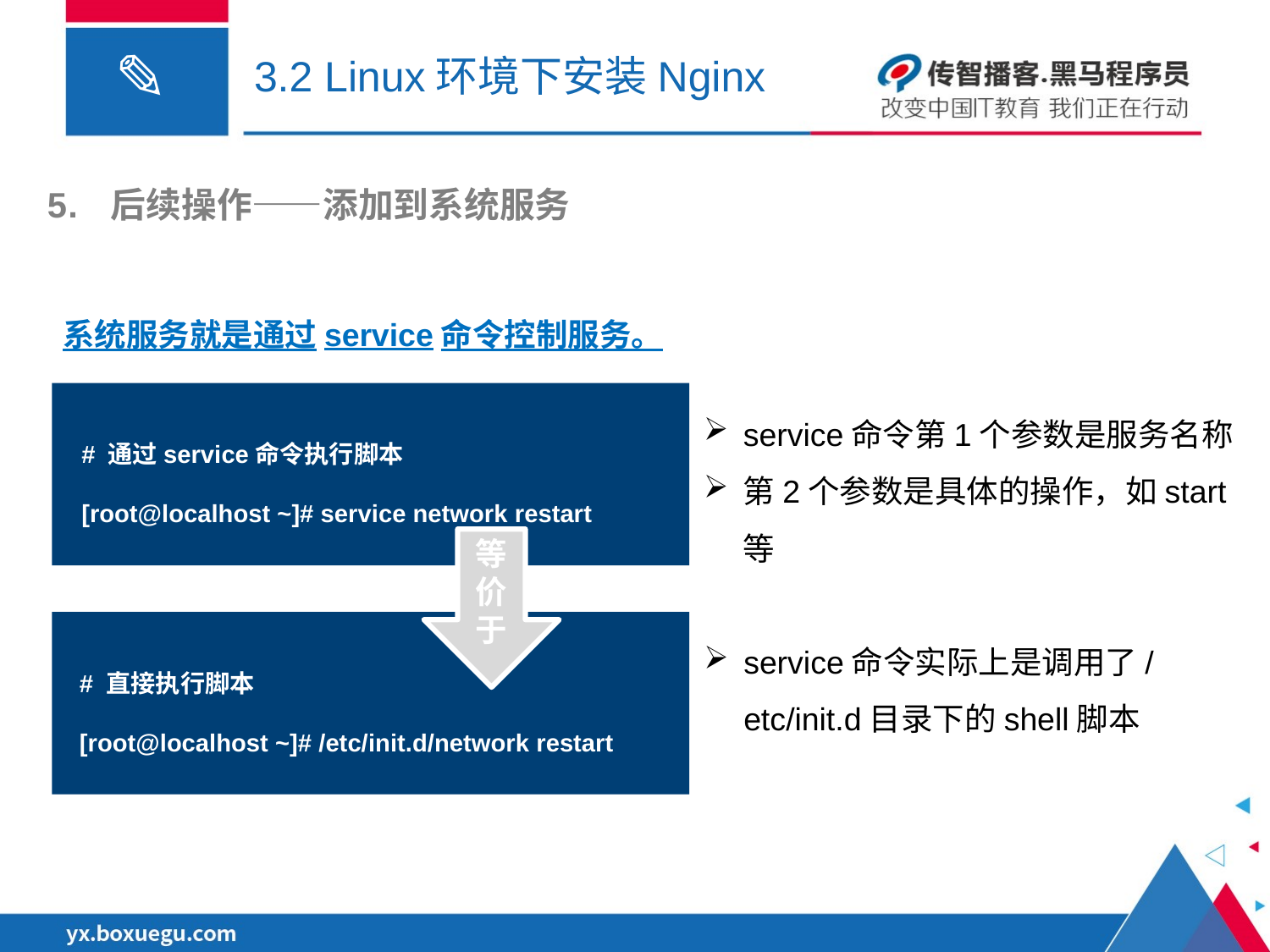

# 3.2 Linux环境下安装Nginx
后续操作——添加到系统服务
系统服务就是通过service命令控制服务。

# 通过service命令执行脚本
[root@localhost ~]# service network restart
service命令第1个参数是服务名称
第2个参数是具体的操作，如start等
等价于

# 直接执行脚本
[root@localhost ~]# /etc/init.d/network restart
service命令实际上是调用了/etc/init.d目录下的shell脚本